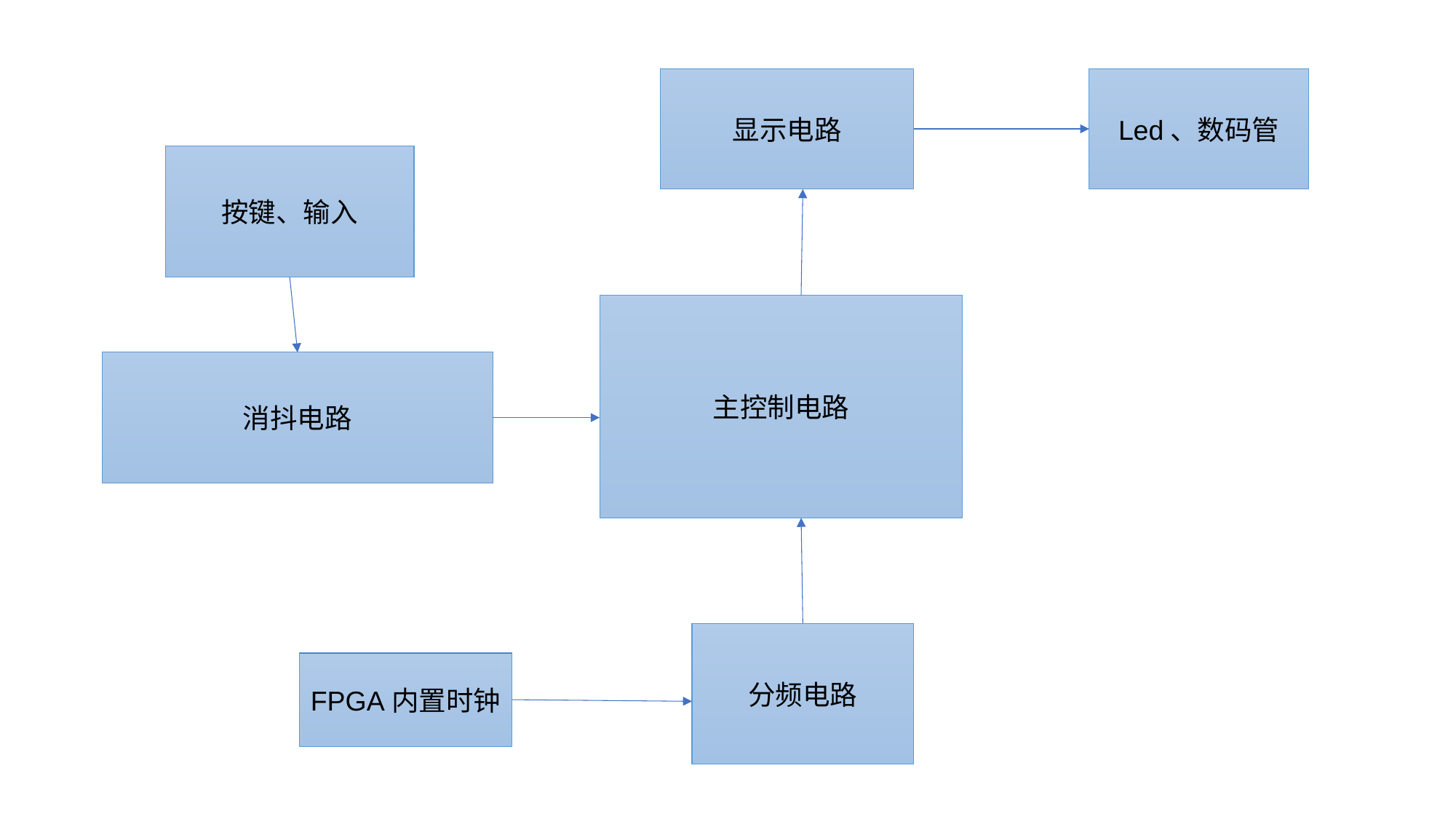

显示电路
Led、数码管
按键、输入
主控制电路
消抖电路
分频电路
FPGA内置时钟